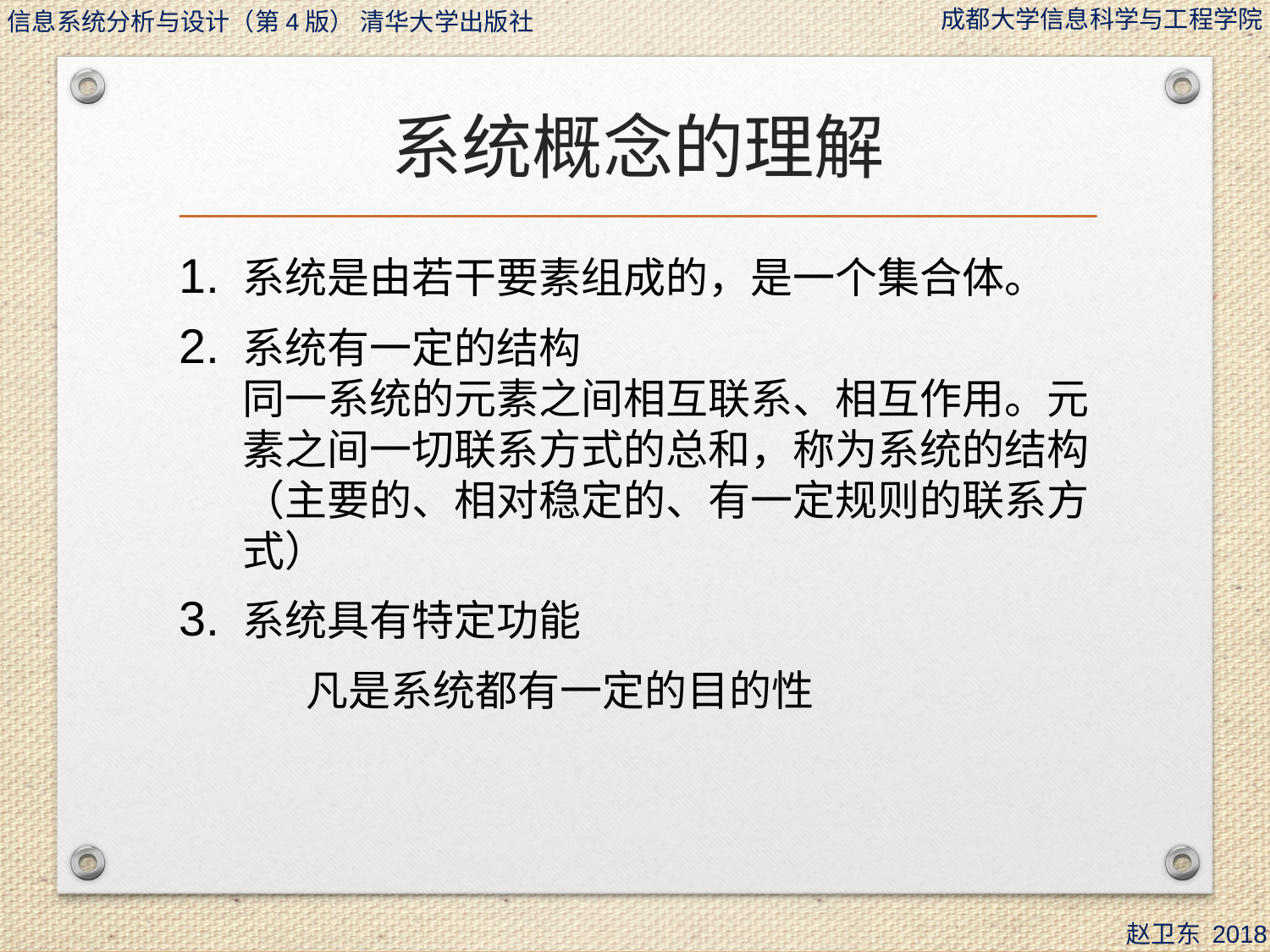

# 系统概念的理解
系统是由若干要素组成的，是一个集合体。
系统有一定的结构
同一系统的元素之间相互联系、相互作用。元素之间一切联系方式的总和，称为系统的结构（主要的、相对稳定的、有一定规则的联系方式）
系统具有特定功能
	凡是系统都有一定的目的性